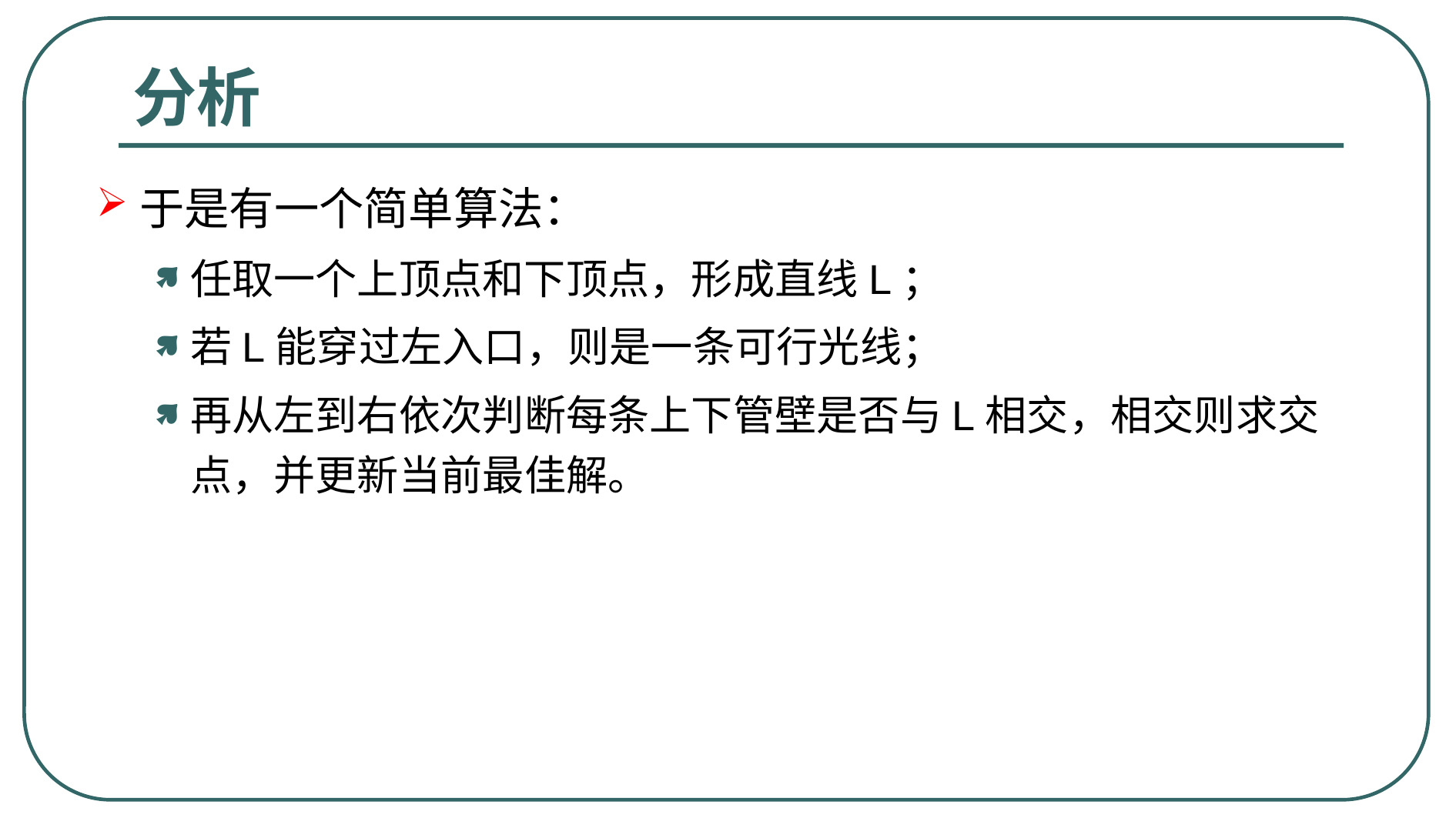

# 分析
于是有一个简单算法：
任取一个上顶点和下顶点，形成直线L；
若L能穿过左入口，则是一条可行光线；
再从左到右依次判断每条上下管壁是否与L相交，相交则求交点，并更新当前最佳解。